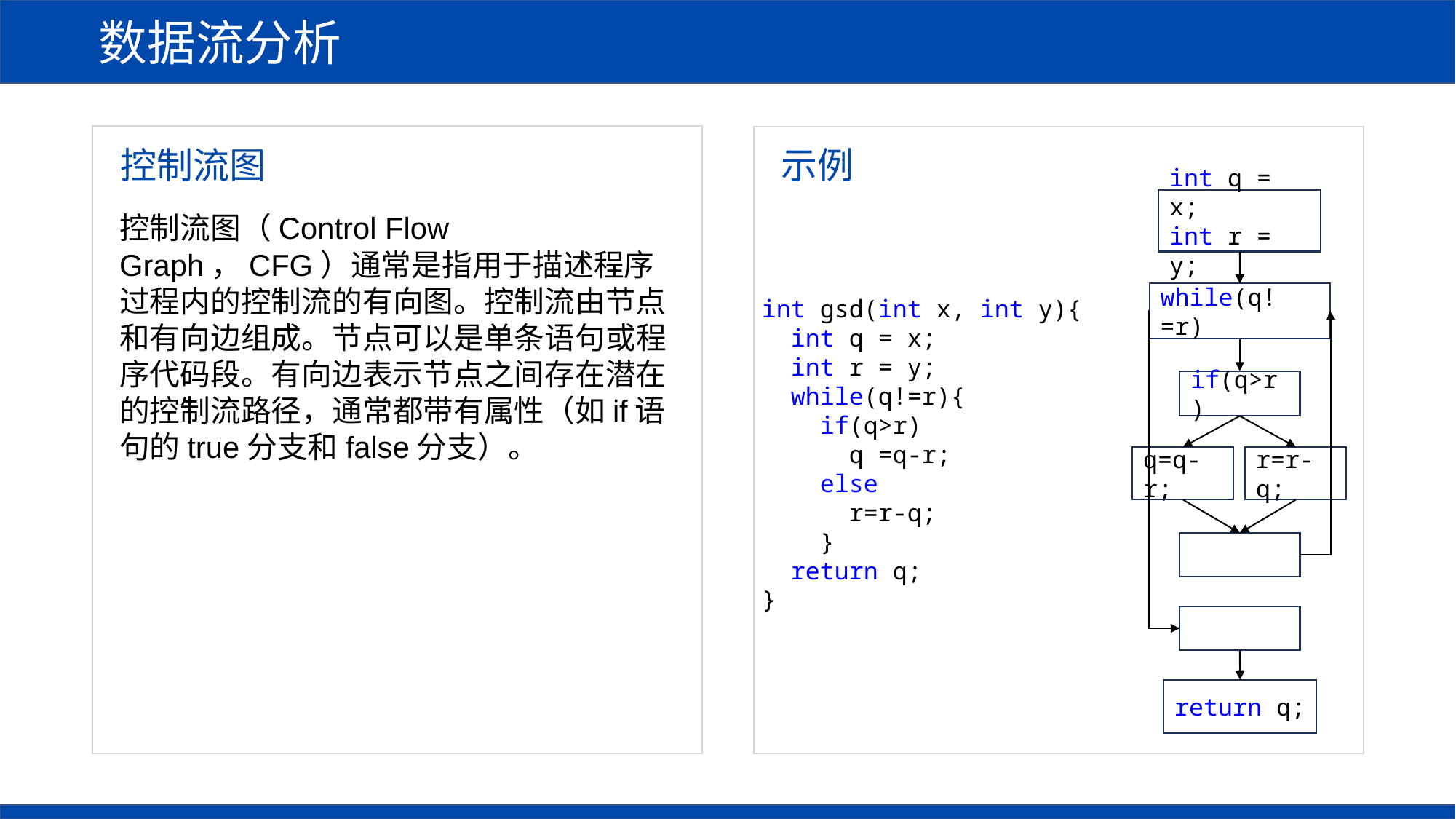

数据流分析

示例
控制流图
int q = x;
int r = y;
控制流图（Control Flow Graph，CFG）通常是指用于描述程序过程内的控制流的有向图。控制流由节点和有向边组成。节点可以是单条语句或程序代码段。有向边表示节点之间存在潜在的控制流路径，通常都带有属性（如if语句的true分支和false分支）。
while(q!=r)
int gsd(int x, int y){
  int q = x;
  int r = y;
  while(q!=r){
    if(q>r)
      q =q-r;
    else
      r=r-q;
    }
  return q;
}
if(q>r)
r=r-q;
q=q-r;

return q;